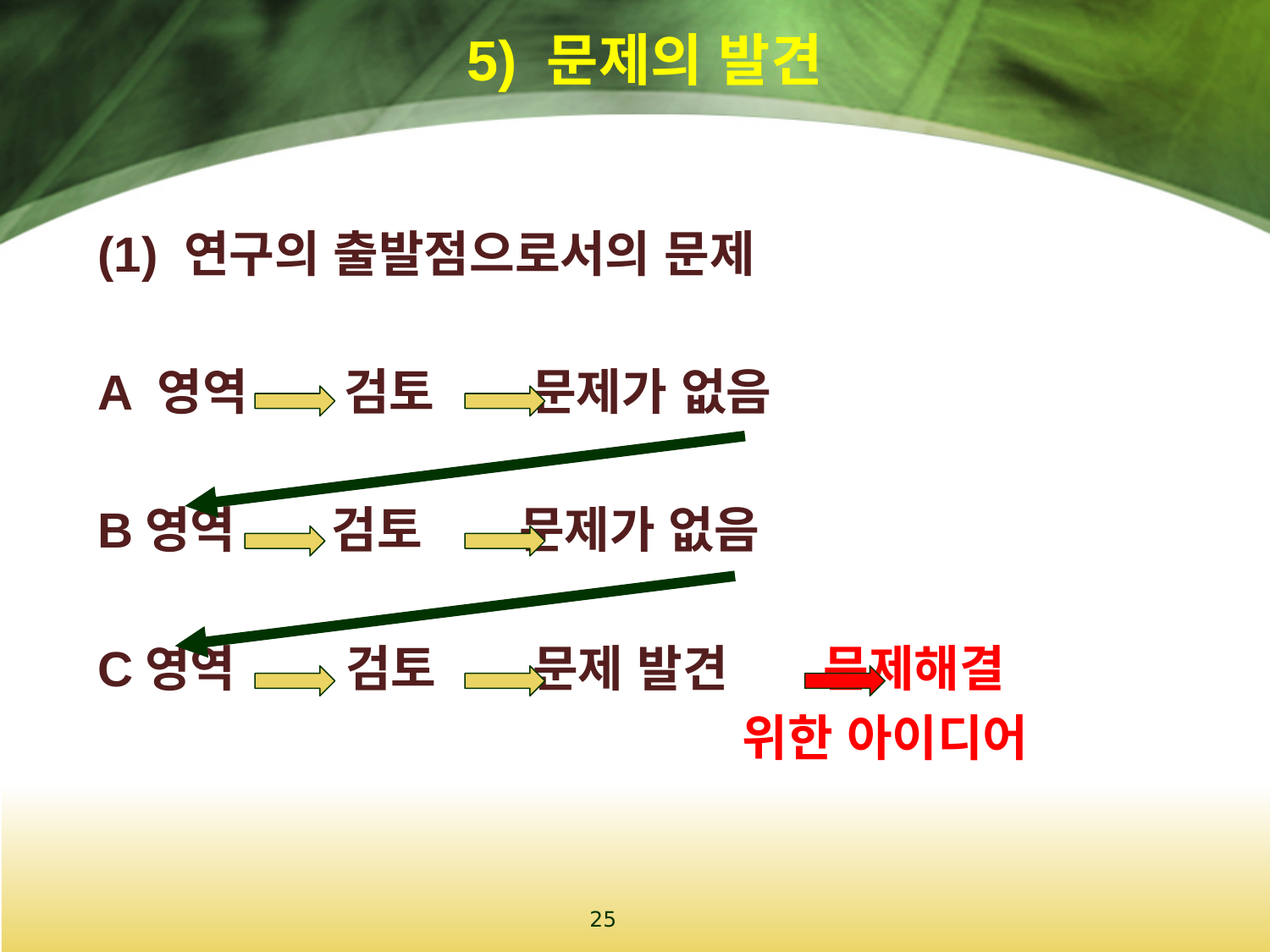

# 5) 문제의 발견
(1) 연구의 출발점으로서의 문제

A 영역       검토       문제가 없음

B영역       검토       문제가 없음

C영역        검토       문제 발견       문제해결
                                              위한 아이디어

25